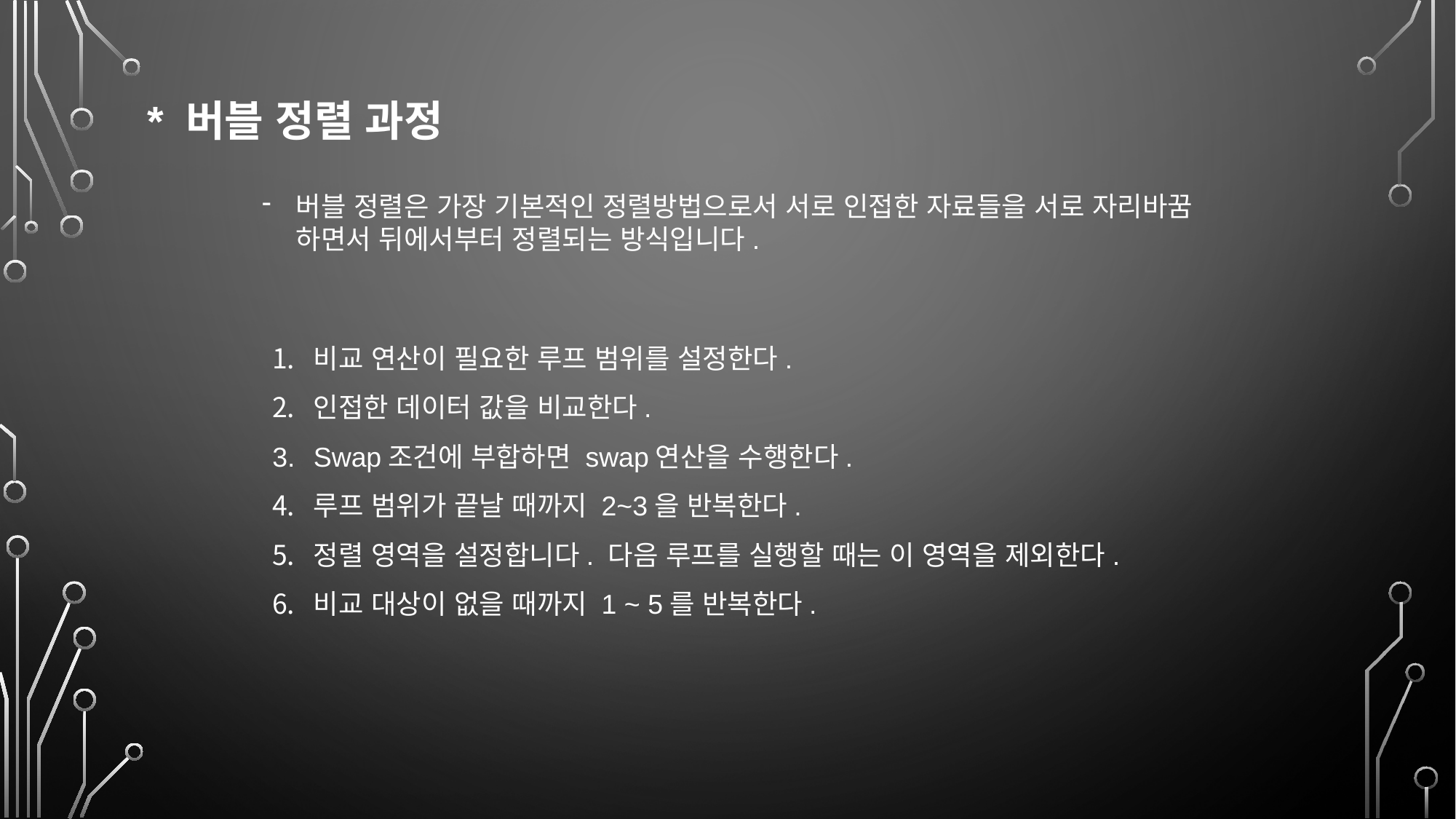

* 버블 정렬 과정
버블 정렬은 가장 기본적인 정렬방법으로서 서로 인접한 자료들을 서로 자리바꿈
하면서 뒤에서부터 정렬되는 방식입니다.
비교 연산이 필요한 루프 범위를 설정한다.
인접한 데이터 값을 비교한다.
Swap조건에 부합하면 swap연산을 수행한다.
루프 범위가 끝날 때까지 2~3을 반복한다.
정렬 영역을 설정합니다. 다음 루프를 실행할 때는 이 영역을 제외한다.
비교 대상이 없을 때까지 1 ~ 5를 반복한다.